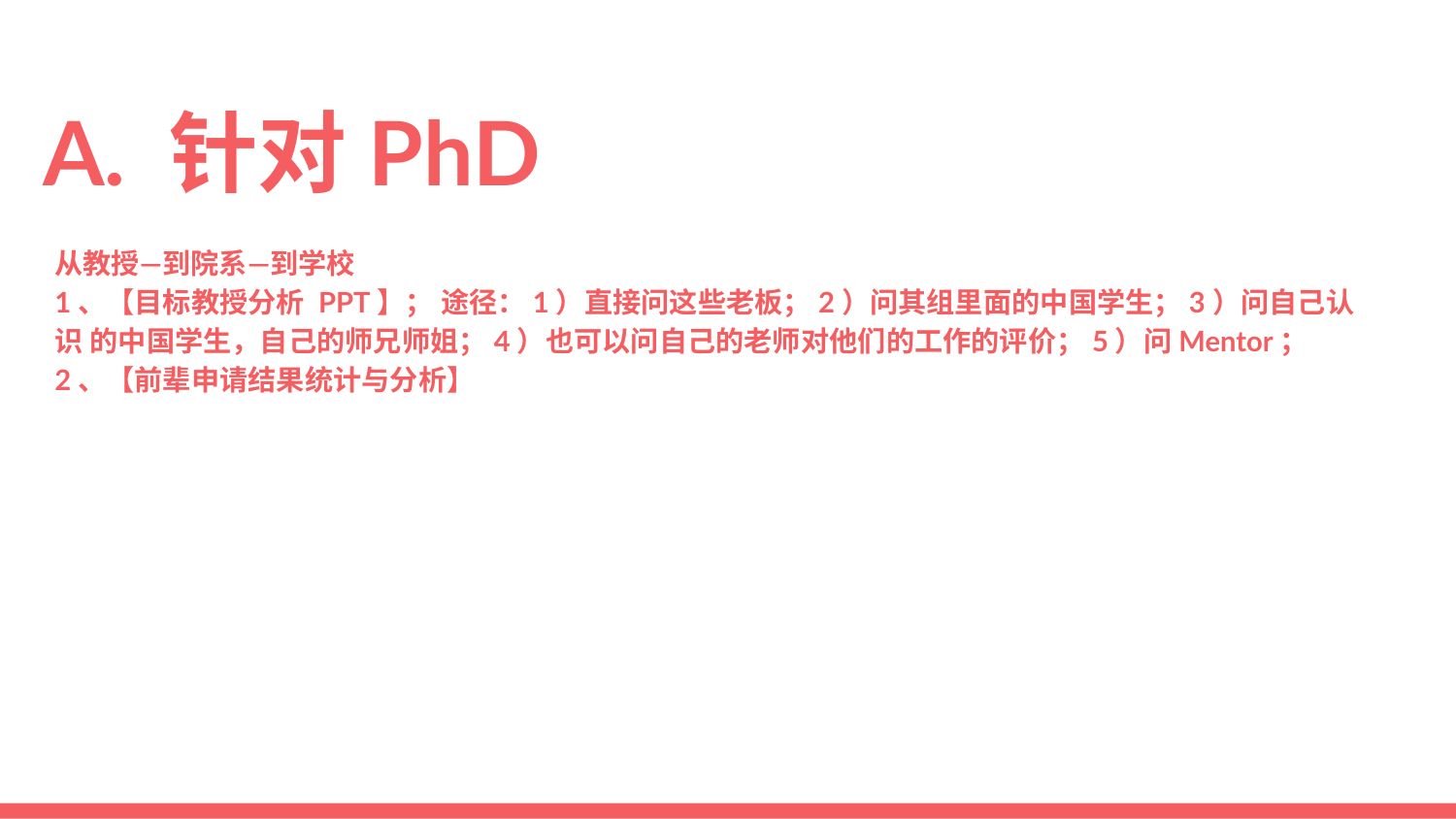

# A. 针对PhD
从教授—到院系—到学校
1、【目标教授分析 PPT】； 途径：1）直接问这些老板；2）问其组里面的中国学生；3）问自己认识 的中国学生，自己的师兄师姐；4）也可以问自己的老师对他们的工作的评价；5）问Mentor；
2、【前辈申请结果统计与分析】